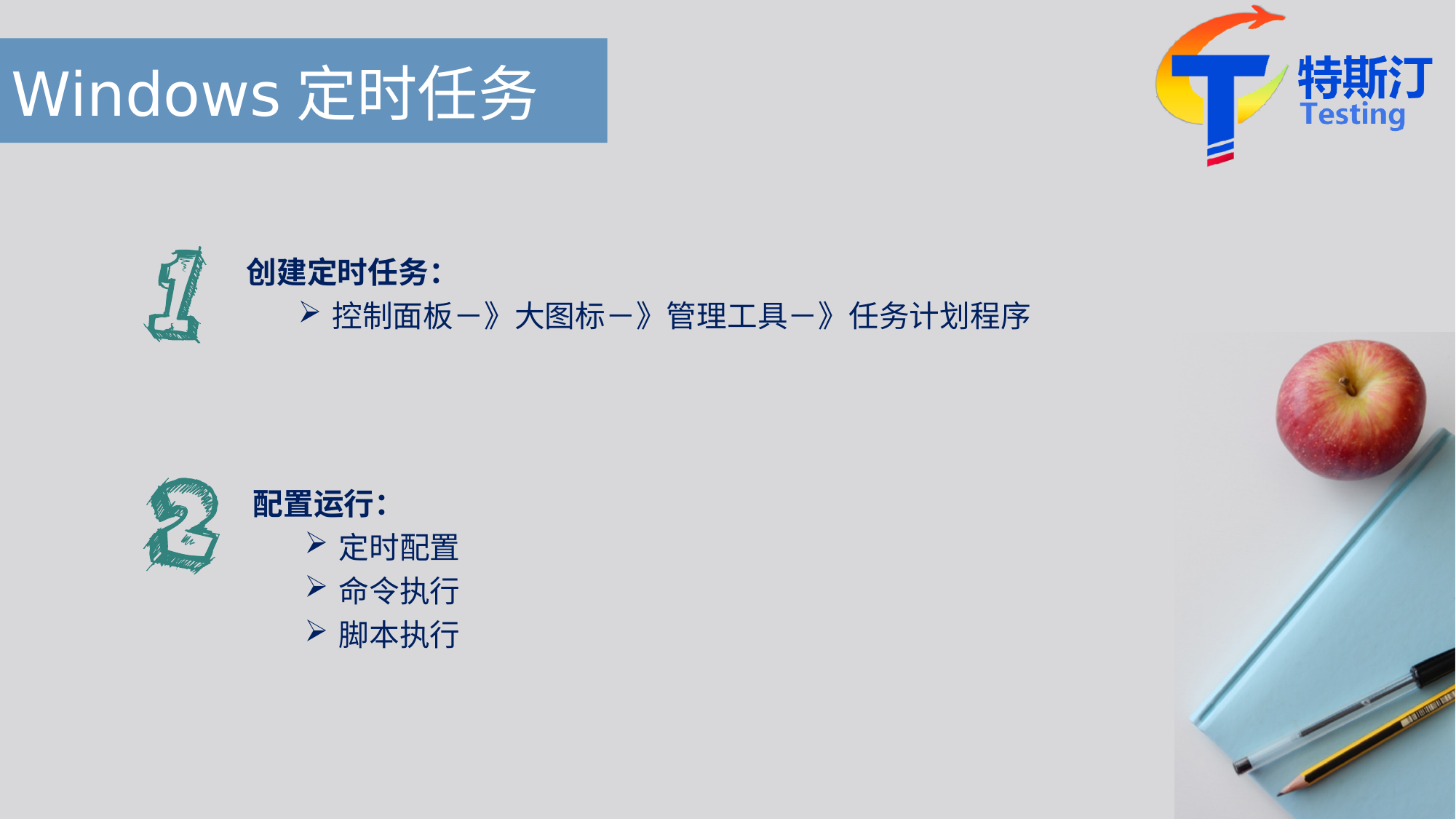

# Windows定时任务

创建定时任务：
控制面板－》大图标－》管理工具－》任务计划程序

配置运行：
定时配置
命令执行
脚本执行